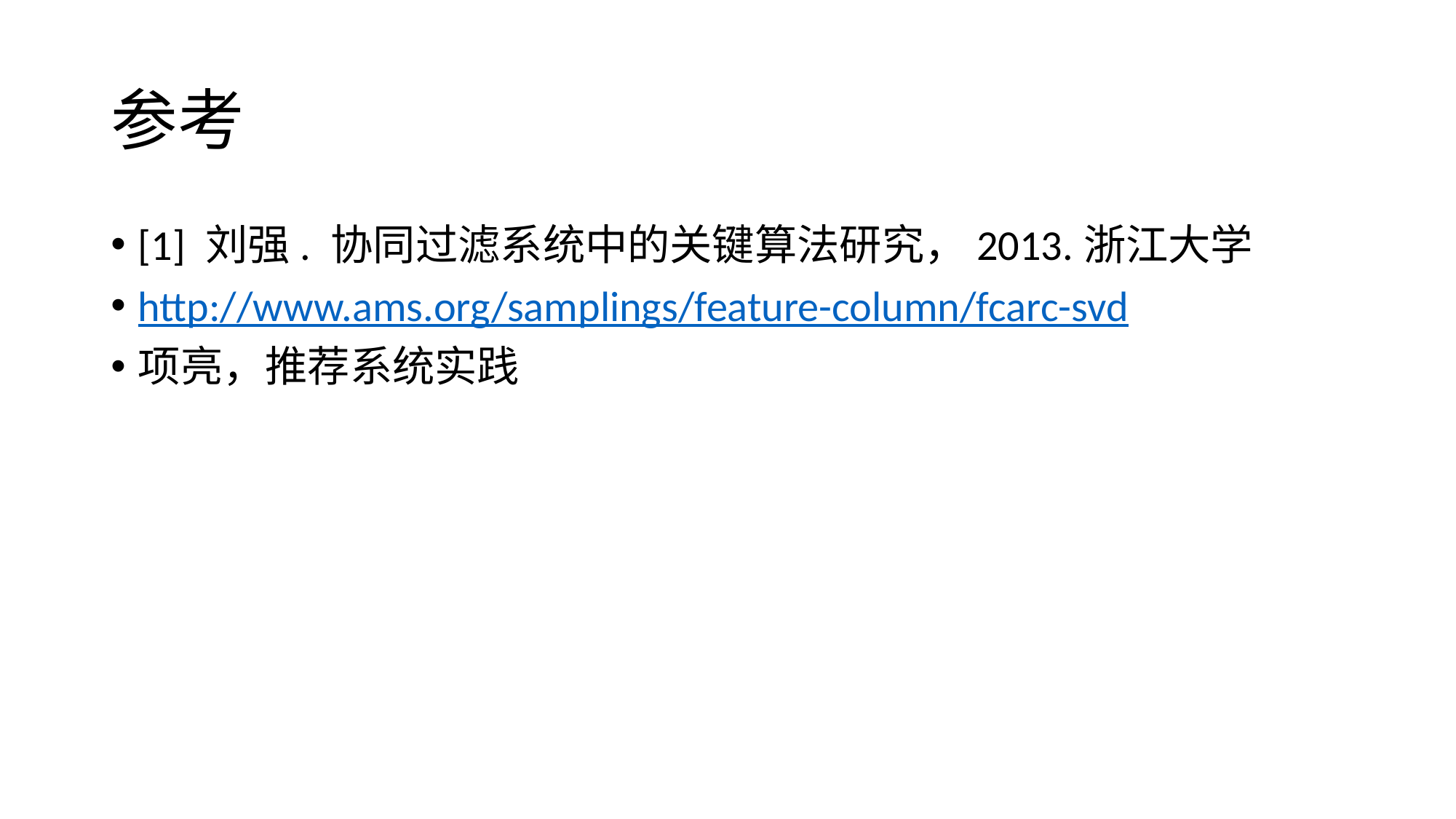

# 参考
[1] 刘强. 协同过滤系统中的关键算法研究，2013.浙江大学
http://www.ams.org/samplings/feature-column/fcarc-svd
项亮，推荐系统实践